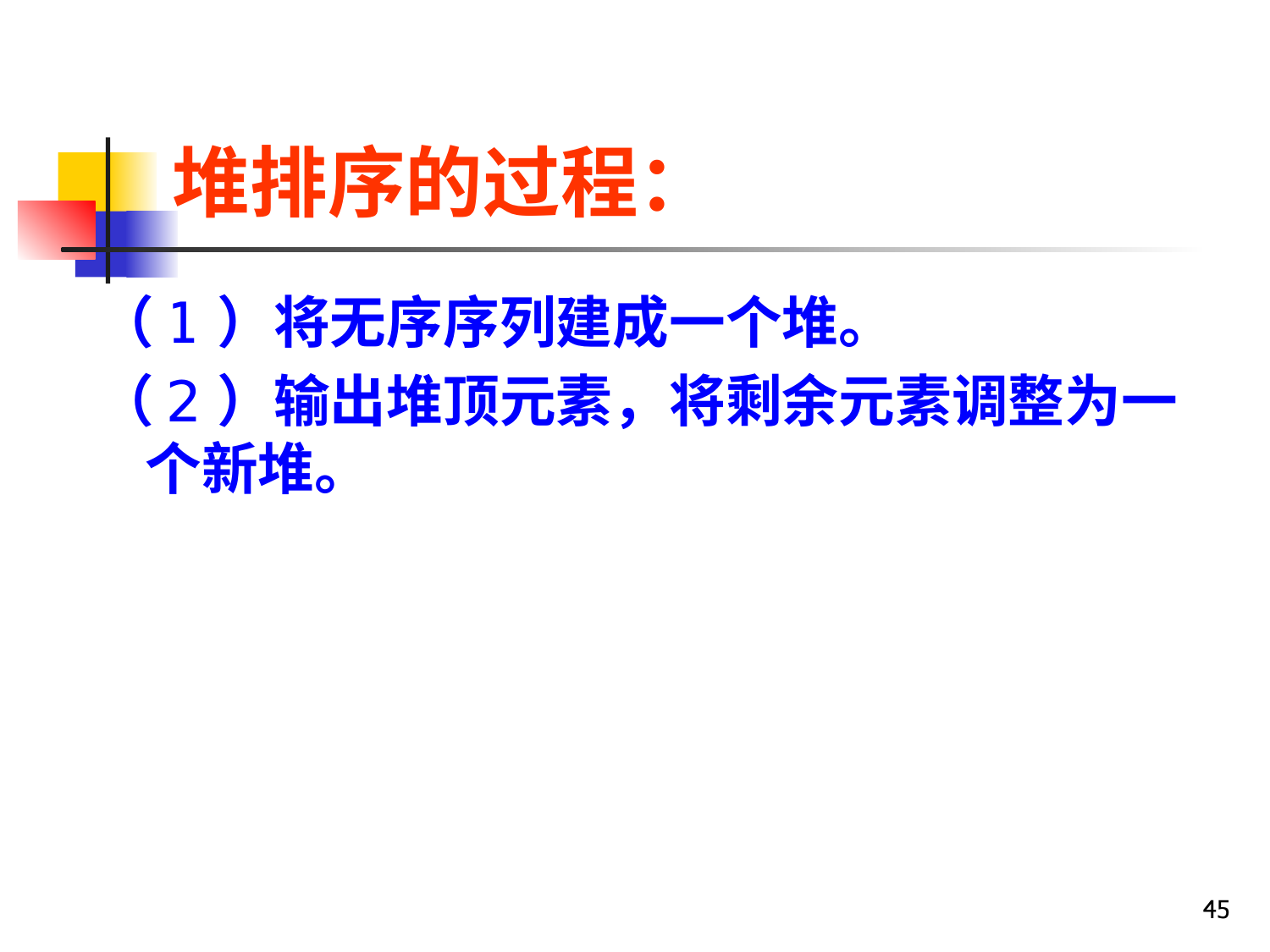

# 堆排序的过程：
（1）将无序序列建成一个堆。
（2）输出堆顶元素，将剩余元素调整为一个新堆。

45